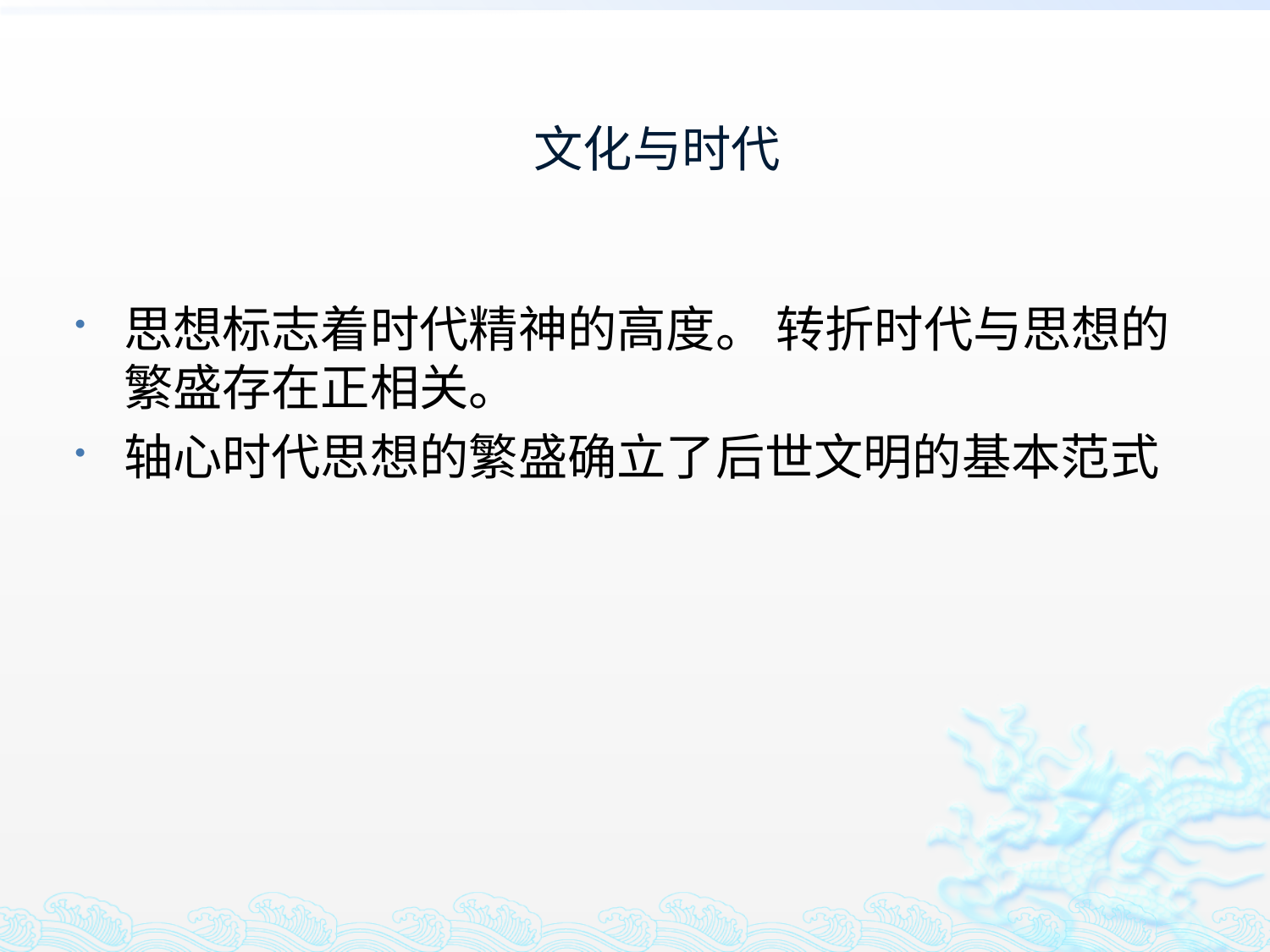

# 文化与时代

思想标志着时代精神的高度。 转折时代与思想的繁盛存在正相关。
轴心时代思想的繁盛确立了后世文明的基本范式